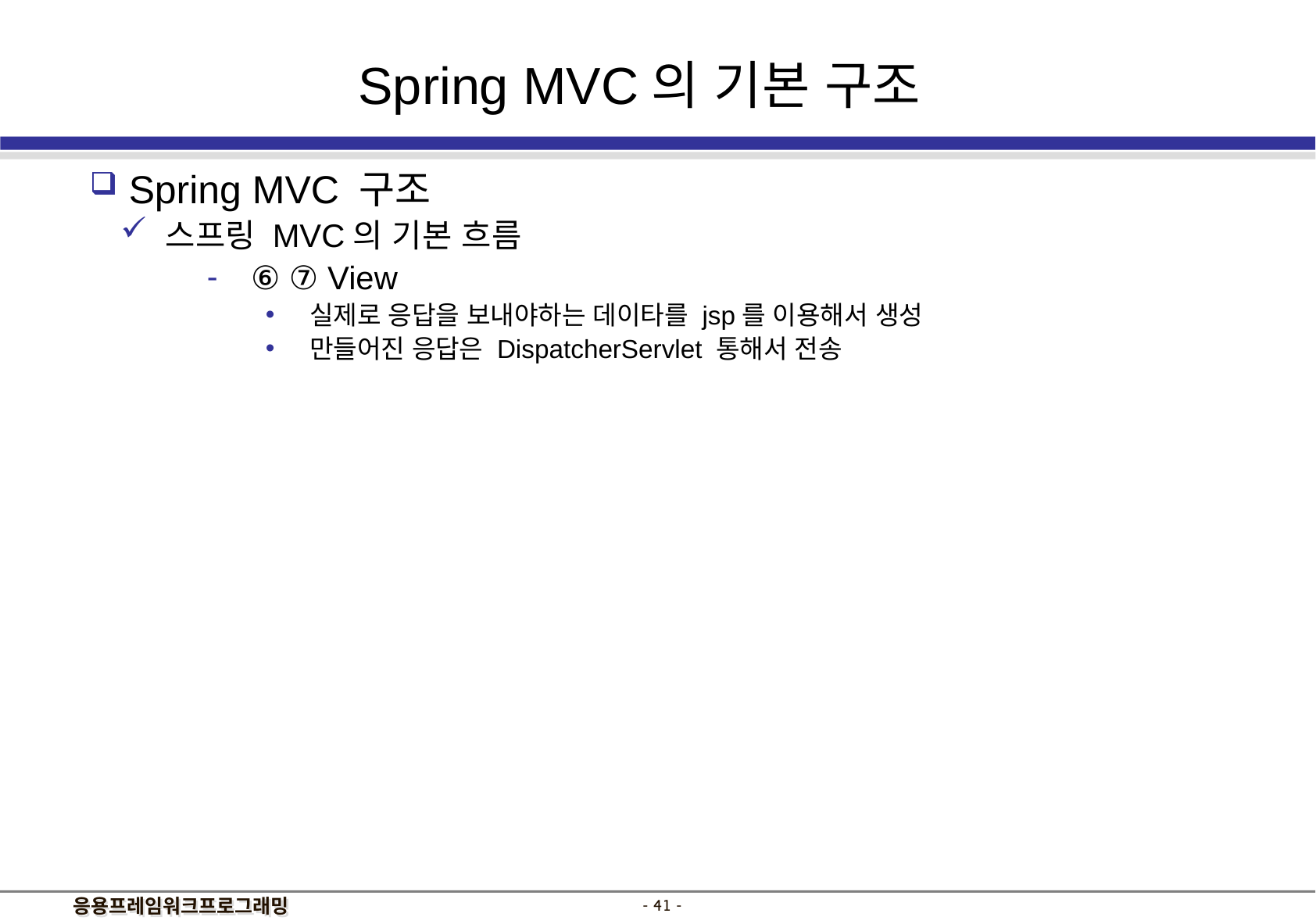

Spring MVC의 기본 구조
 Spring MVC 구조
 스프링 MVC의 기본 흐름
⑥ ⑦ View
실제로 응답을 보내야하는 데이타를 jsp를 이용해서 생성
만들어진 응답은 DispatcherServlet 통해서 전송

- 41 -